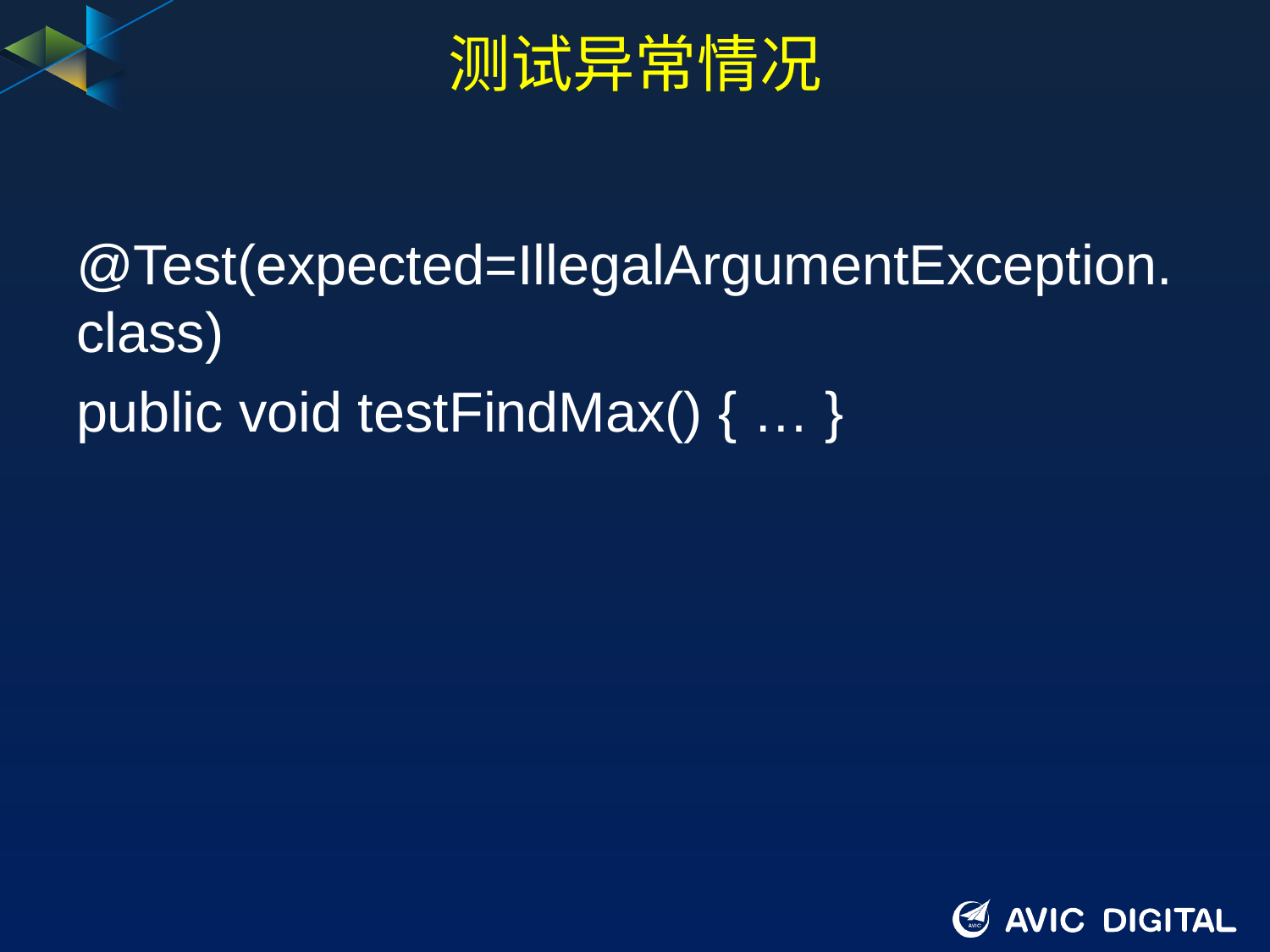

# 测试异常情况
@Test(expected=IllegalArgumentException.class)
public void testFindMax() { … }